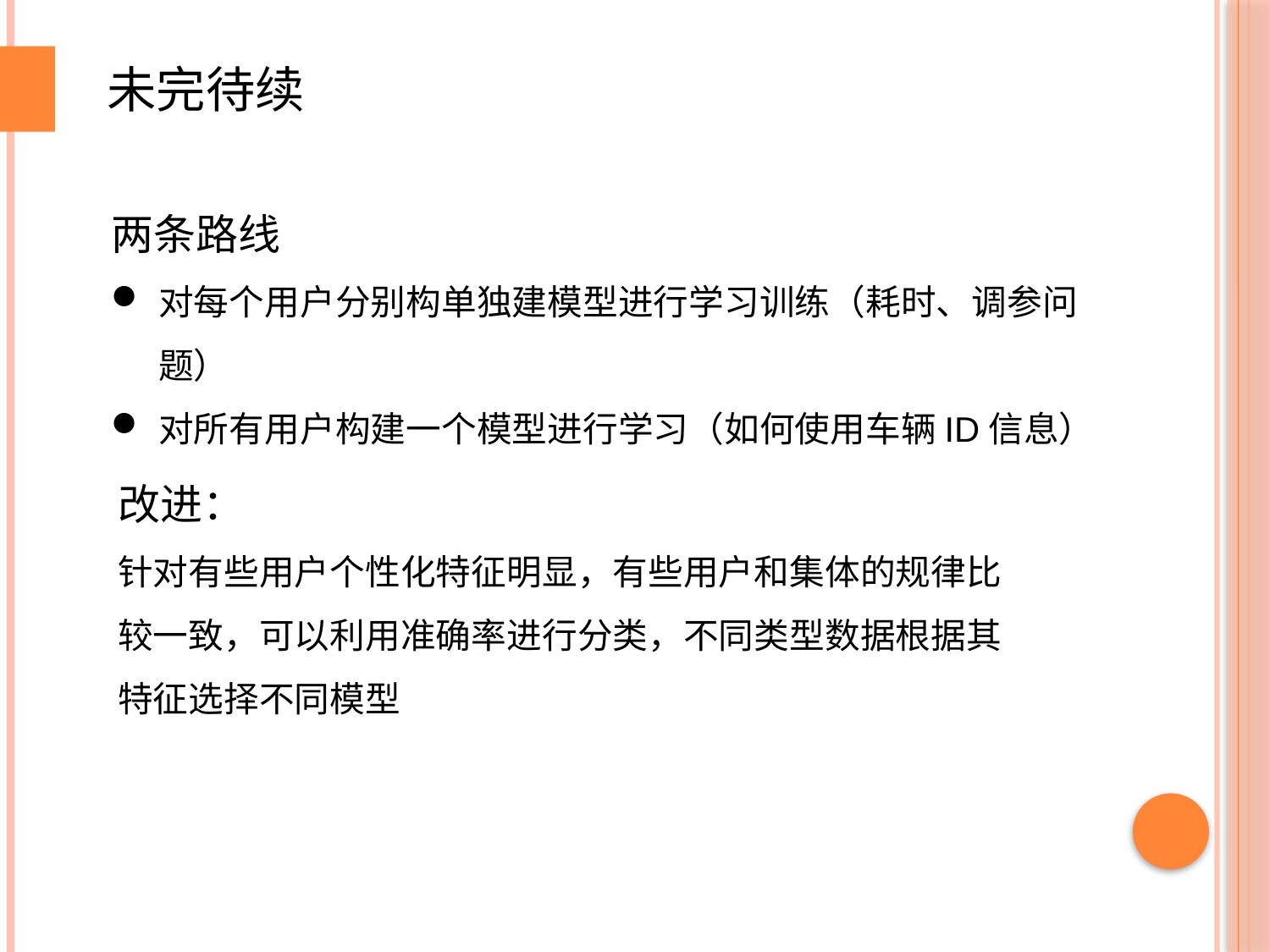

未完待续
两条路线
对每个用户分别构单独建模型进行学习训练（耗时、调参问题）
对所有用户构建一个模型进行学习（如何使用车辆ID信息）
改进：
针对有些用户个性化特征明显，有些用户和集体的规律比较一致，可以利用准确率进行分类，不同类型数据根据其特征选择不同模型